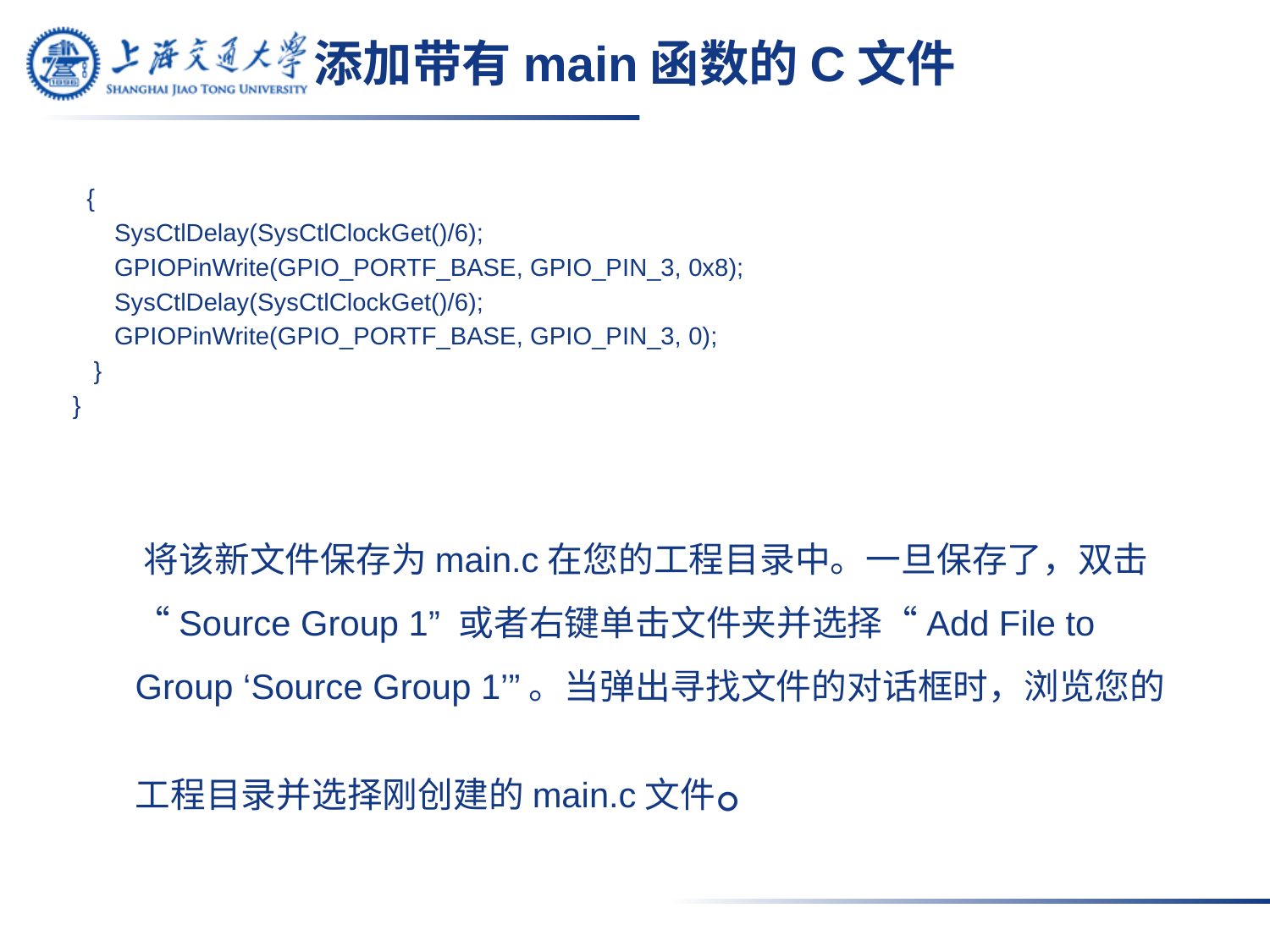

# 添加带有main函数的C文件
  {
      SysCtlDelay(SysCtlClockGet()/6);
      GPIOPinWrite(GPIO_PORTF_BASE, GPIO_PIN_3, 0x8);
      SysCtlDelay(SysCtlClockGet()/6);
      GPIOPinWrite(GPIO_PORTF_BASE, GPIO_PIN_3, 0);
   }
}

        将该新文件保存为main.c在您的工程目录中。一旦保存了，双击“Source Group 1” 或者右键单击文件夹并选择“Add File to Group ‘Source Group 1’”。当弹出寻找文件的对话框时，浏览您的工程目录并选择刚创建的main.c文件。